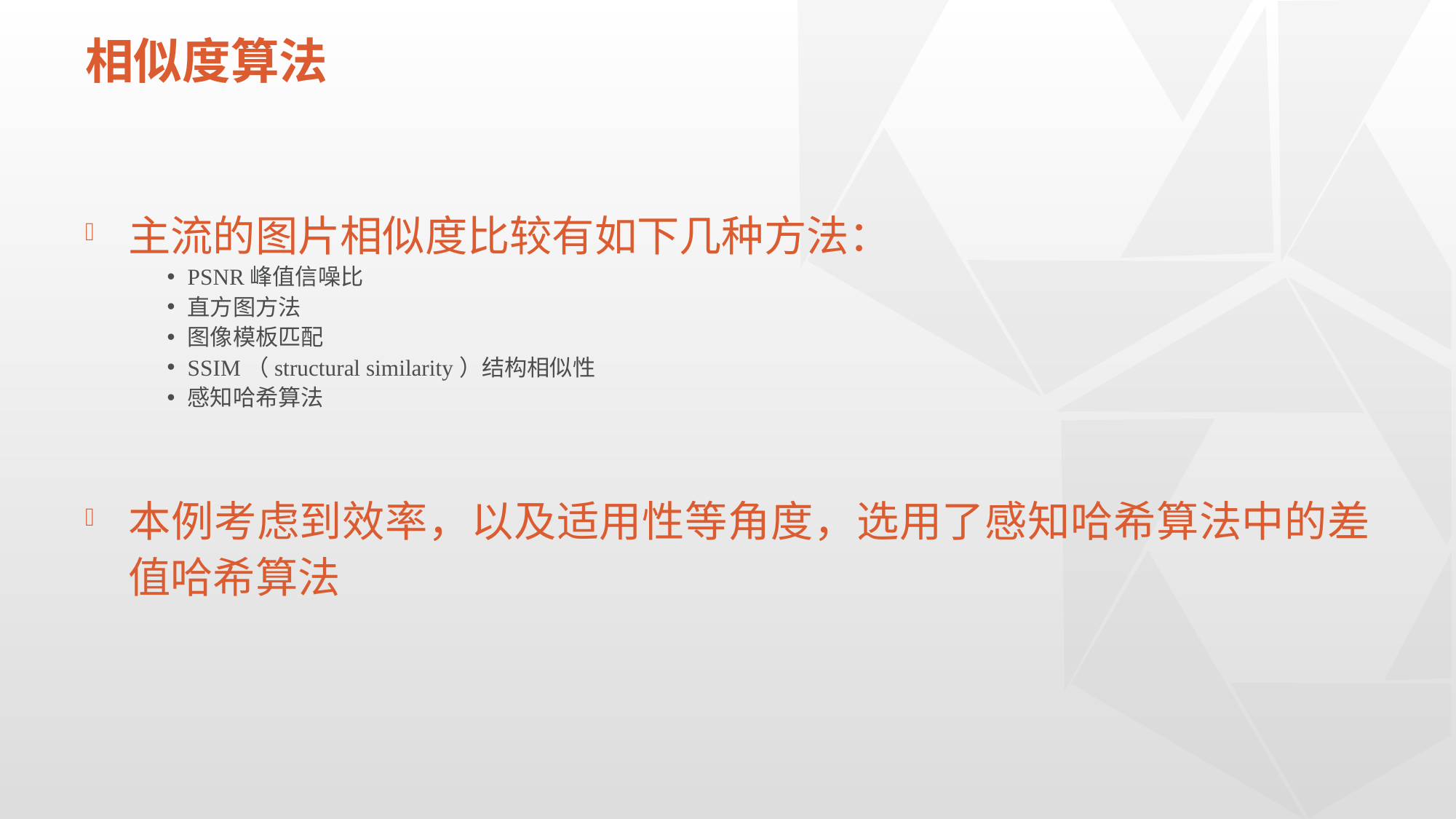

# 相似度算法

主流的图片相似度比较有如下几种方法：
PSNR峰值信噪比
直方图方法
图像模板匹配
SSIM（structural similarity）结构相似性
感知哈希算法

本例考虑到效率，以及适用性等角度，选用了感知哈希算法中的差值哈希算法